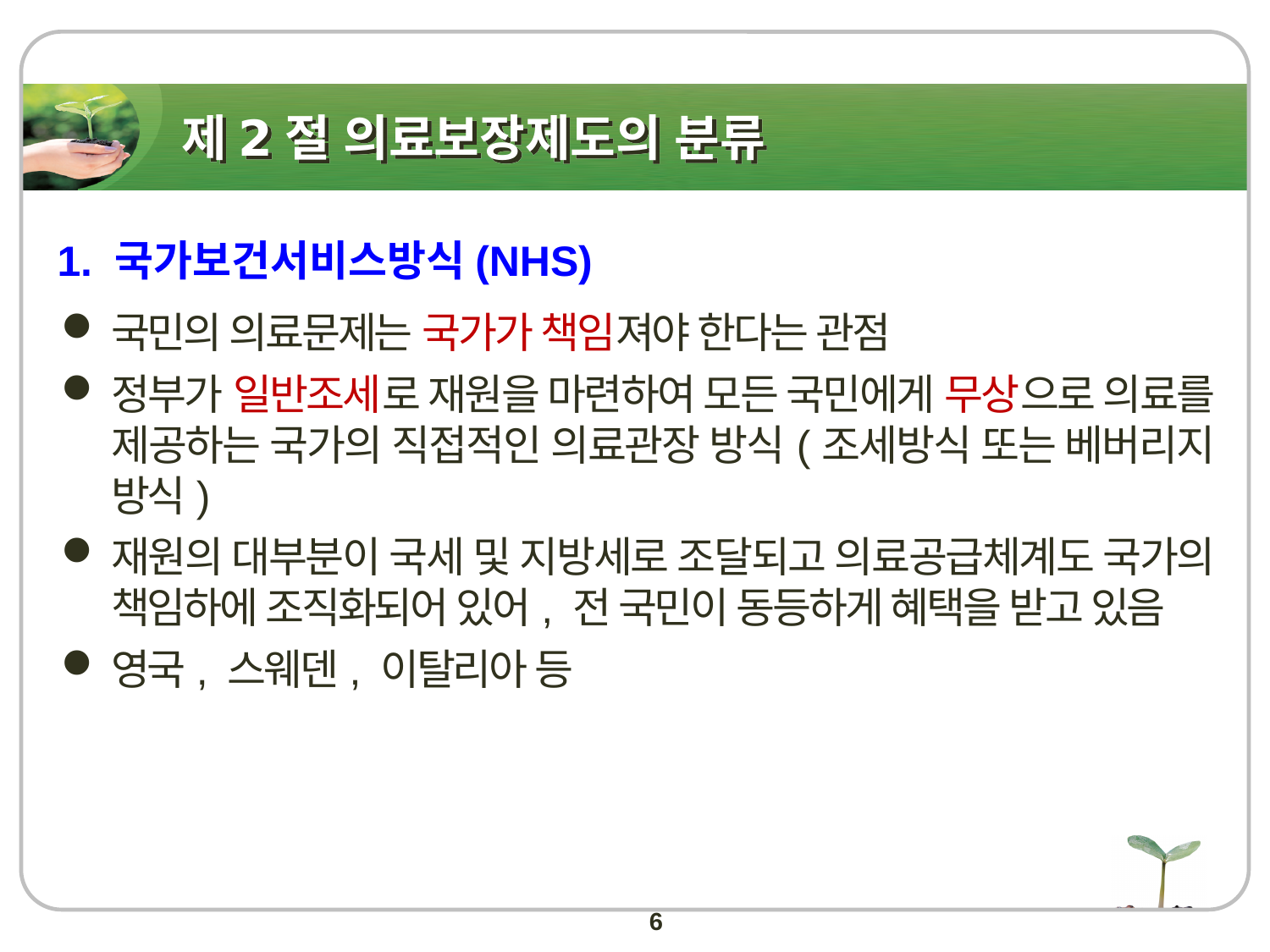

# 제2절 의료보장제도의 분류
 1. 국가보건서비스방식(NHS)
국민의 의료문제는 국가가 책임져야 한다는 관점
정부가 일반조세로 재원을 마련하여 모든 국민에게 무상으로 의료를 제공하는 국가의 직접적인 의료관장 방식(조세방식 또는 베버리지 방식)
재원의 대부분이 국세 및 지방세로 조달되고 의료공급체계도 국가의 책임하에 조직화되어 있어, 전 국민이 동등하게 혜택을 받고 있음
영국, 스웨덴, 이탈리아 등
6